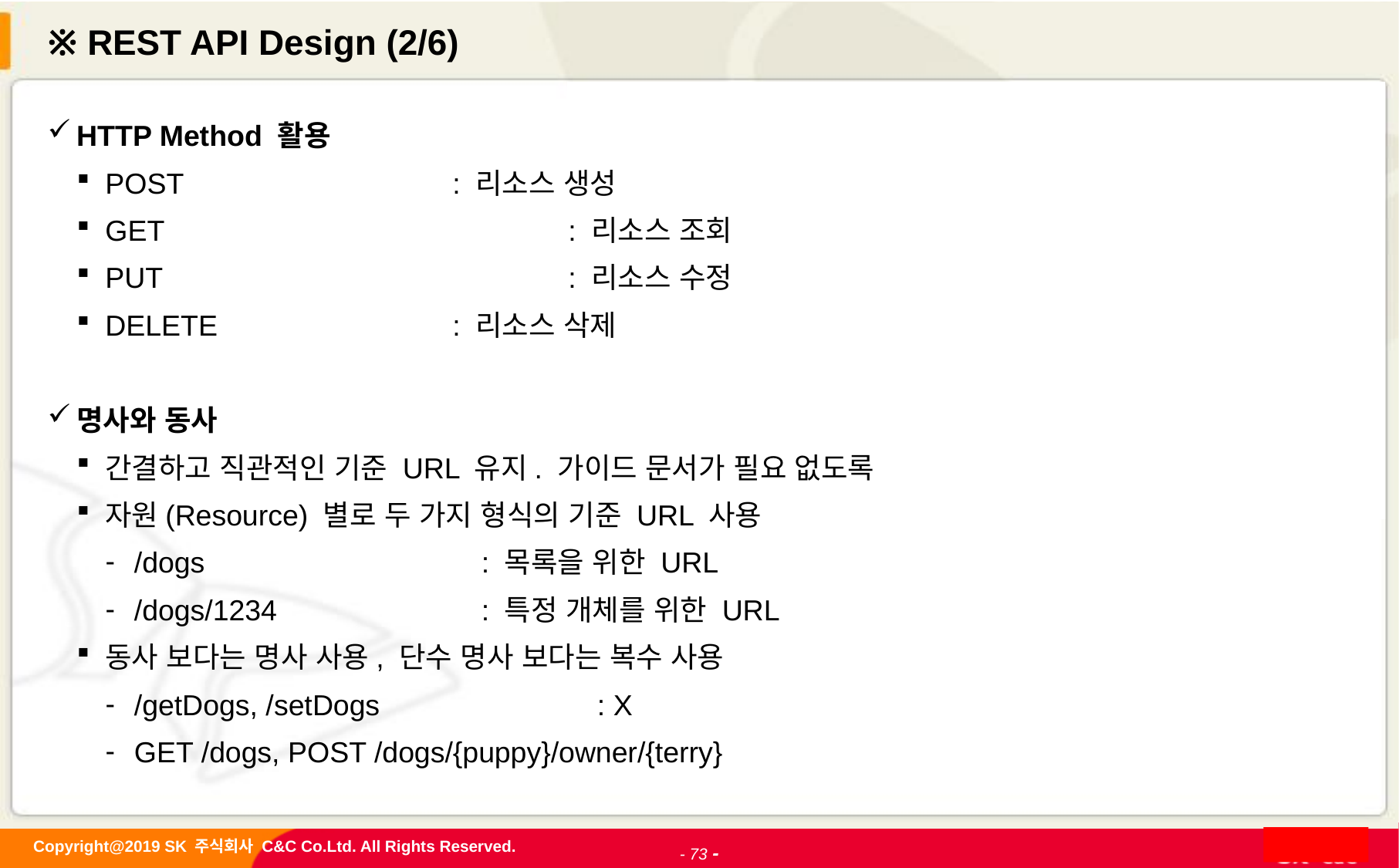

# ※ REST API Design (2/6)
HTTP Method 활용
POST			: 리소스 생성
GET				: 리소스 조회
PUT				: 리소스 수정
DELETE			: 리소스 삭제

명사와 동사
간결하고 직관적인 기준 URL 유지. 가이드 문서가 필요 없도록
자원(Resource) 별로 두 가지 형식의 기준 URL 사용
/dogs 			: 목록을 위한 URL
/dogs/1234		: 특정 개체를 위한 URL
동사 보다는 명사 사용, 단수 명사 보다는 복수 사용
/getDogs, /setDogs		: X
GET /dogs, POST /dogs/{puppy}/owner/{terry}